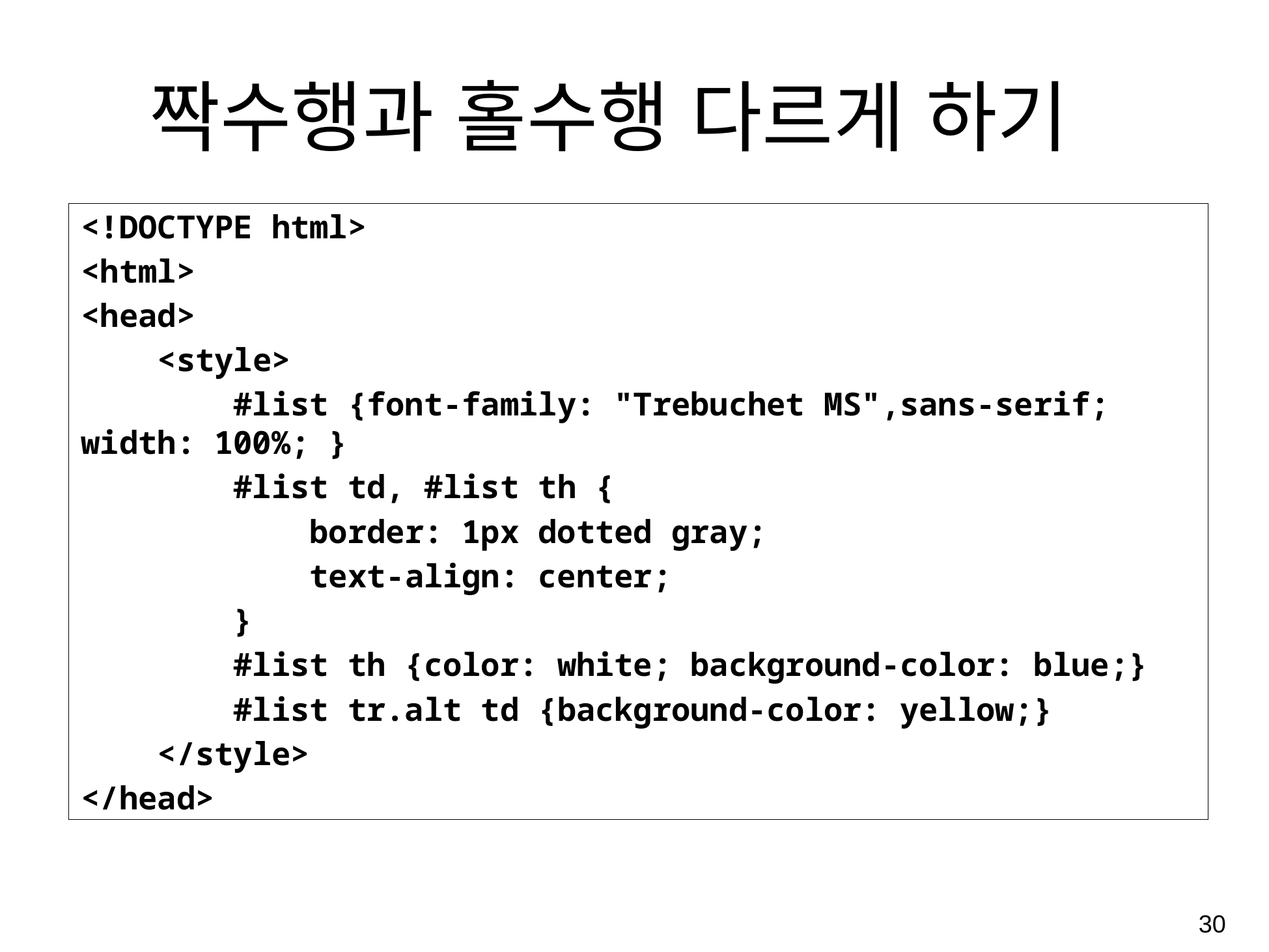

# 짝수행과 홀수행 다르게 하기
<!DOCTYPE html>
<html>
<head>
    <style>
        #list {font-family: "Trebuchet MS",sans-serif; width: 100%; }
        #list td, #list th {
            border: 1px dotted gray;
            text-align: center;
        }
        #list th {color: white; background-color: blue;}
        #list tr.alt td {background-color: yellow;}
    </style>
</head>
30